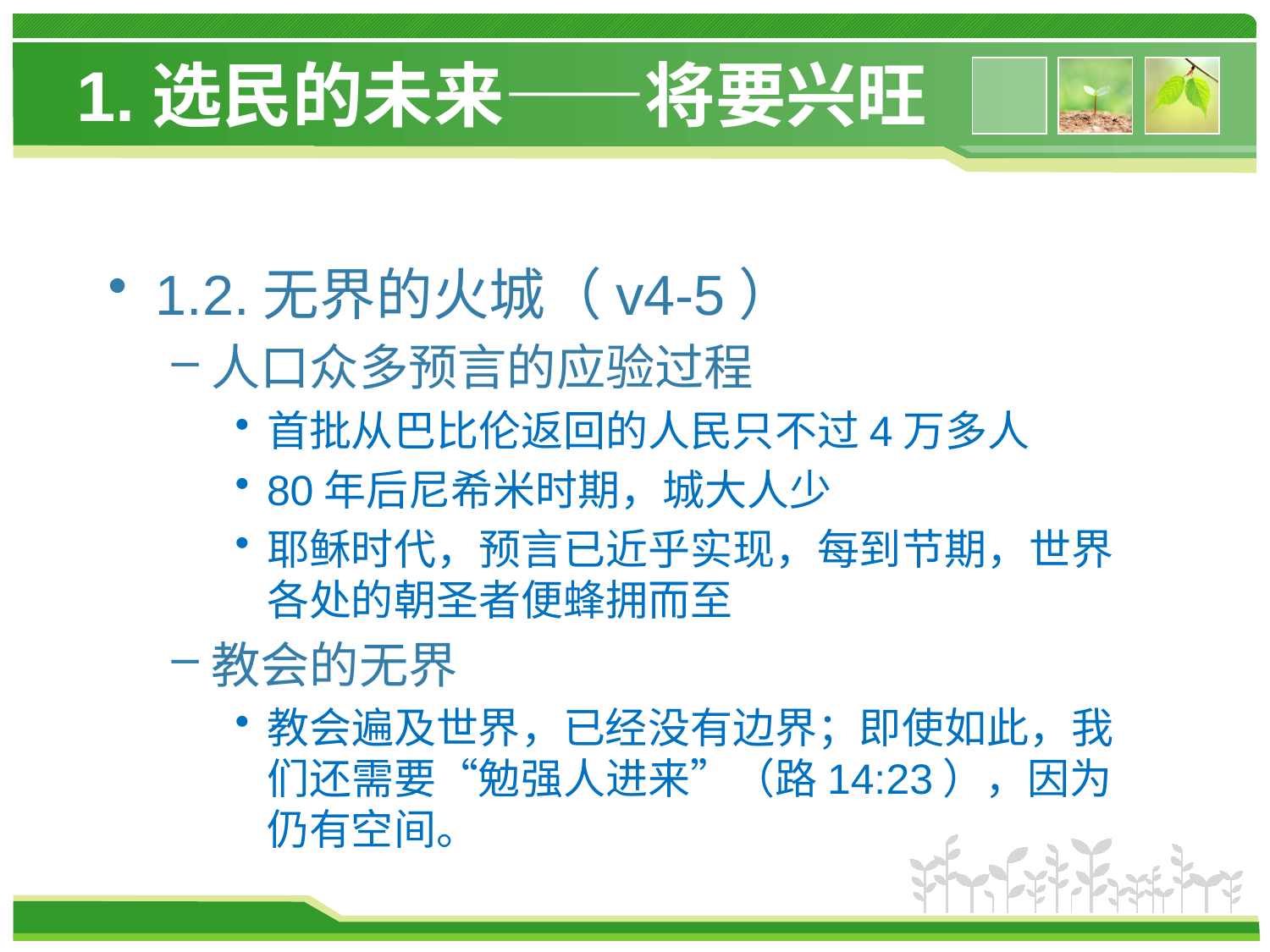

# 1.选民的未来——将要兴旺
1.2.无界的火城（v4-5）
人口众多预言的应验过程
首批从巴比伦返回的人民只不过4万多人
80年后尼希米时期，城大人少
耶稣时代，预言已近乎实现，每到节期，世界各处的朝圣者便蜂拥而至
教会的无界
教会遍及世界，已经没有边界；即使如此，我们还需要“勉强人进来”（路14:23），因为仍有空间。